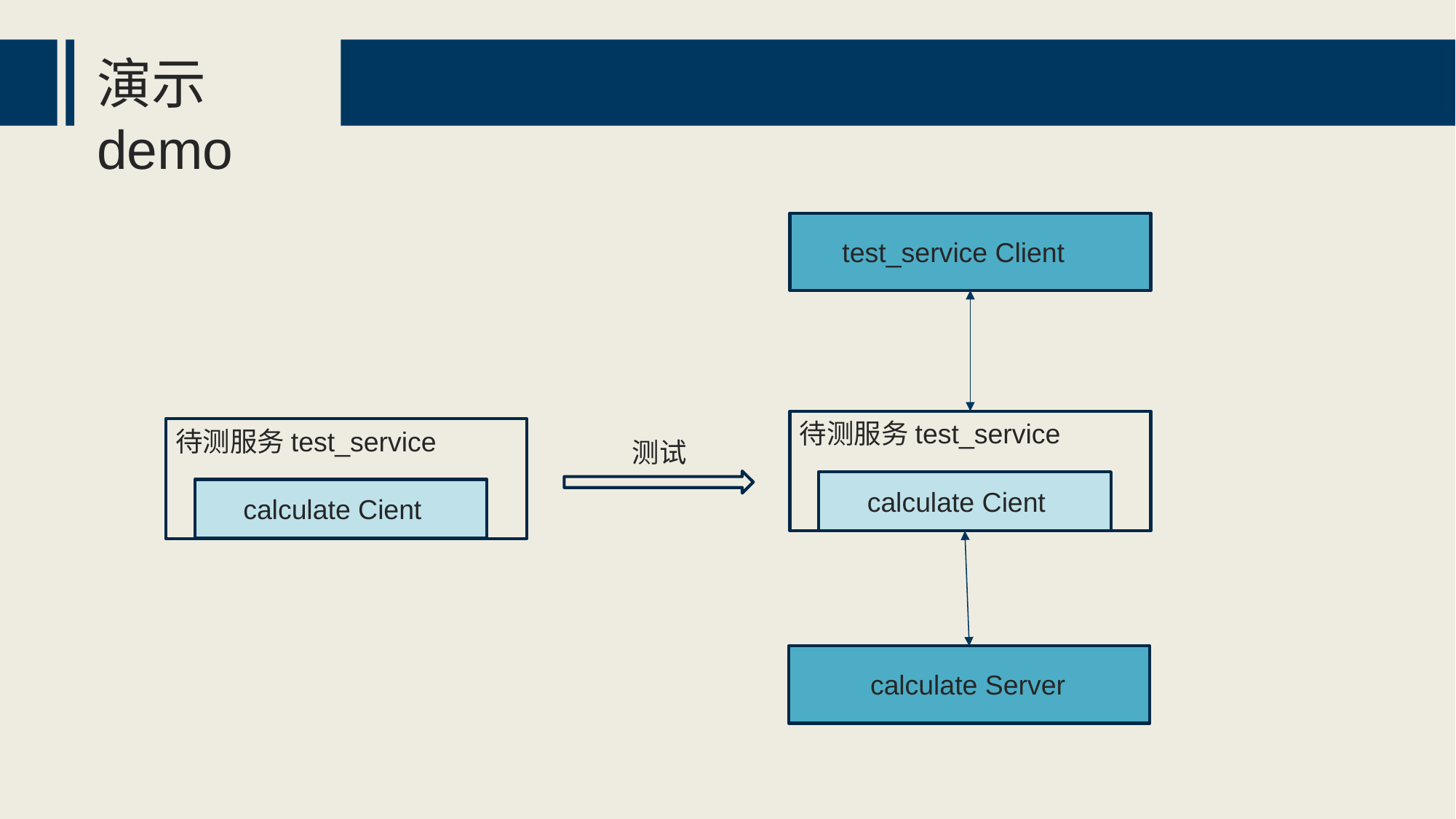

演示demo

test_service Client
待测服务test_service

待测服务test_service

测试

calculate Cient

calculate Cient

calculate Server